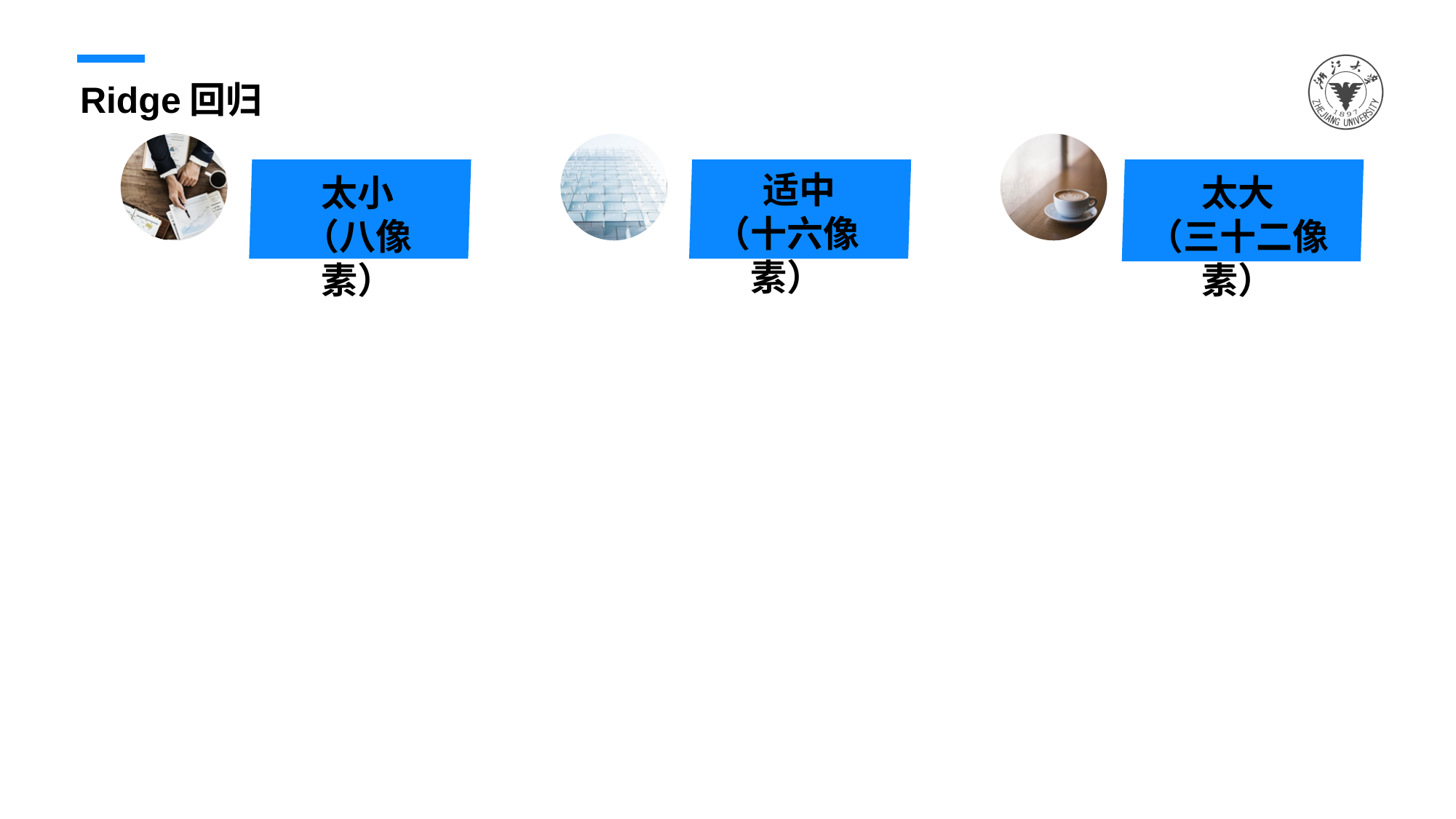

Ridge回归

太小
（八像素）

  适中
（十六像素）

太大
（三十二像素）